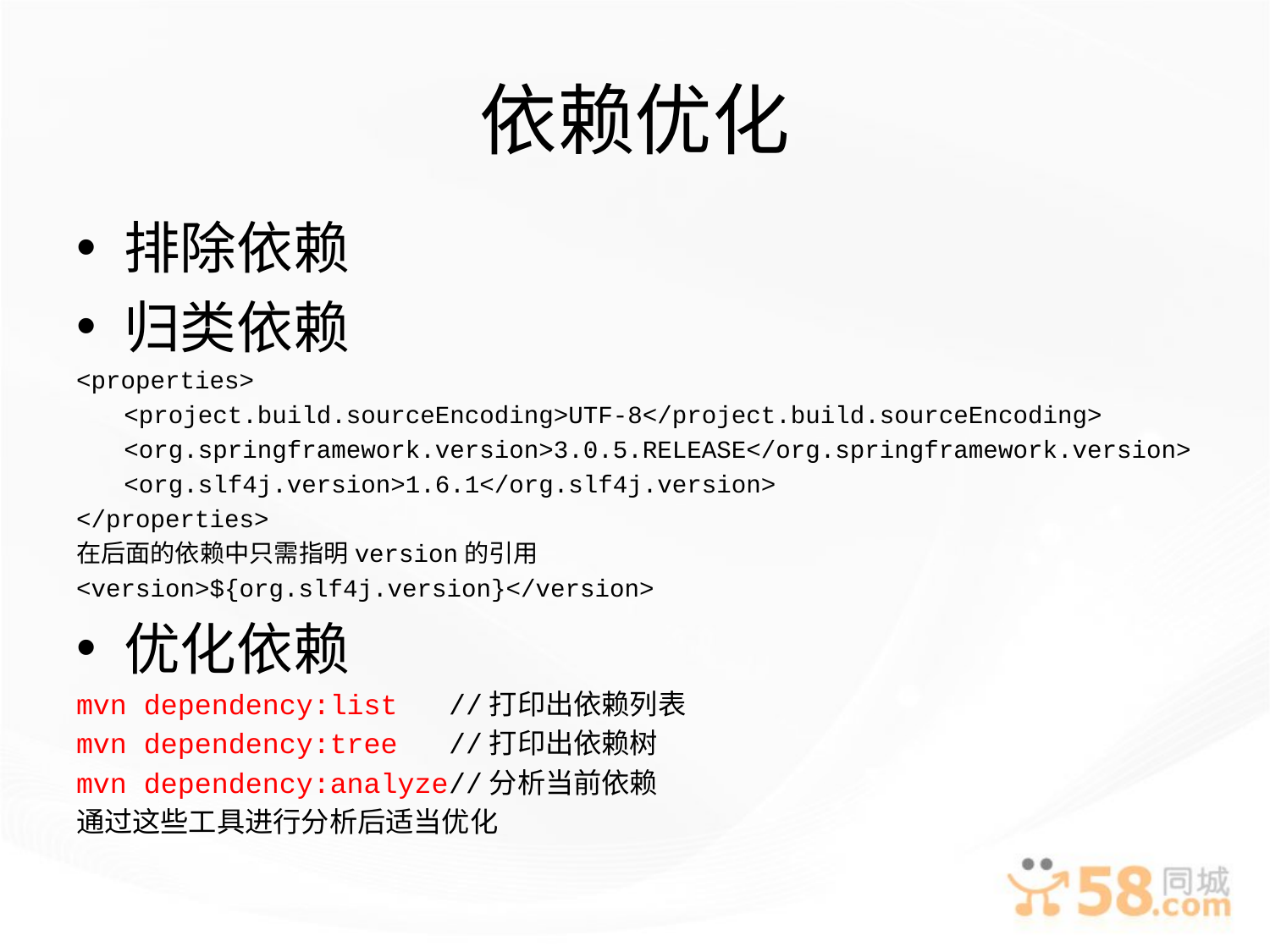

# 依赖优化
排除依赖
归类依赖
<properties>
	<project.build.sourceEncoding>UTF-8</project.build.sourceEncoding>
	<org.springframework.version>3.0.5.RELEASE</org.springframework.version>
	<org.slf4j.version>1.6.1</org.slf4j.version>
</properties>
在后面的依赖中只需指明version的引用
<version>${org.slf4j.version}</version>
优化依赖
mvn dependency:list   //打印出依赖列表
mvn dependency:tree   //打印出依赖树
mvn dependency:analyze//分析当前依赖
通过这些工具进行分析后适当优化